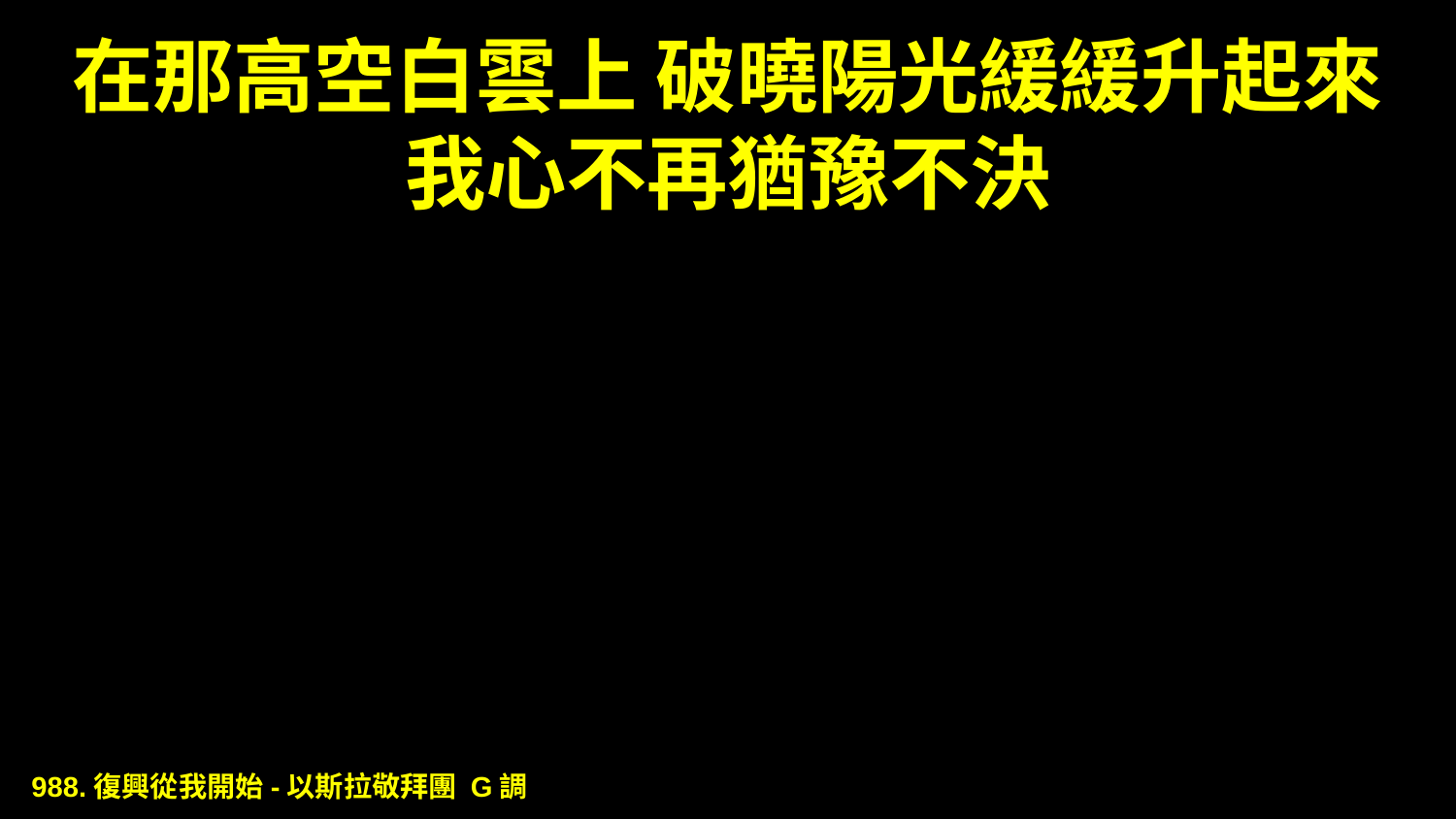

# 在那高空白雲上 破曉陽光緩緩升起來 我心不再猶豫不決
988.復興從我開始-以斯拉敬拜團 G調